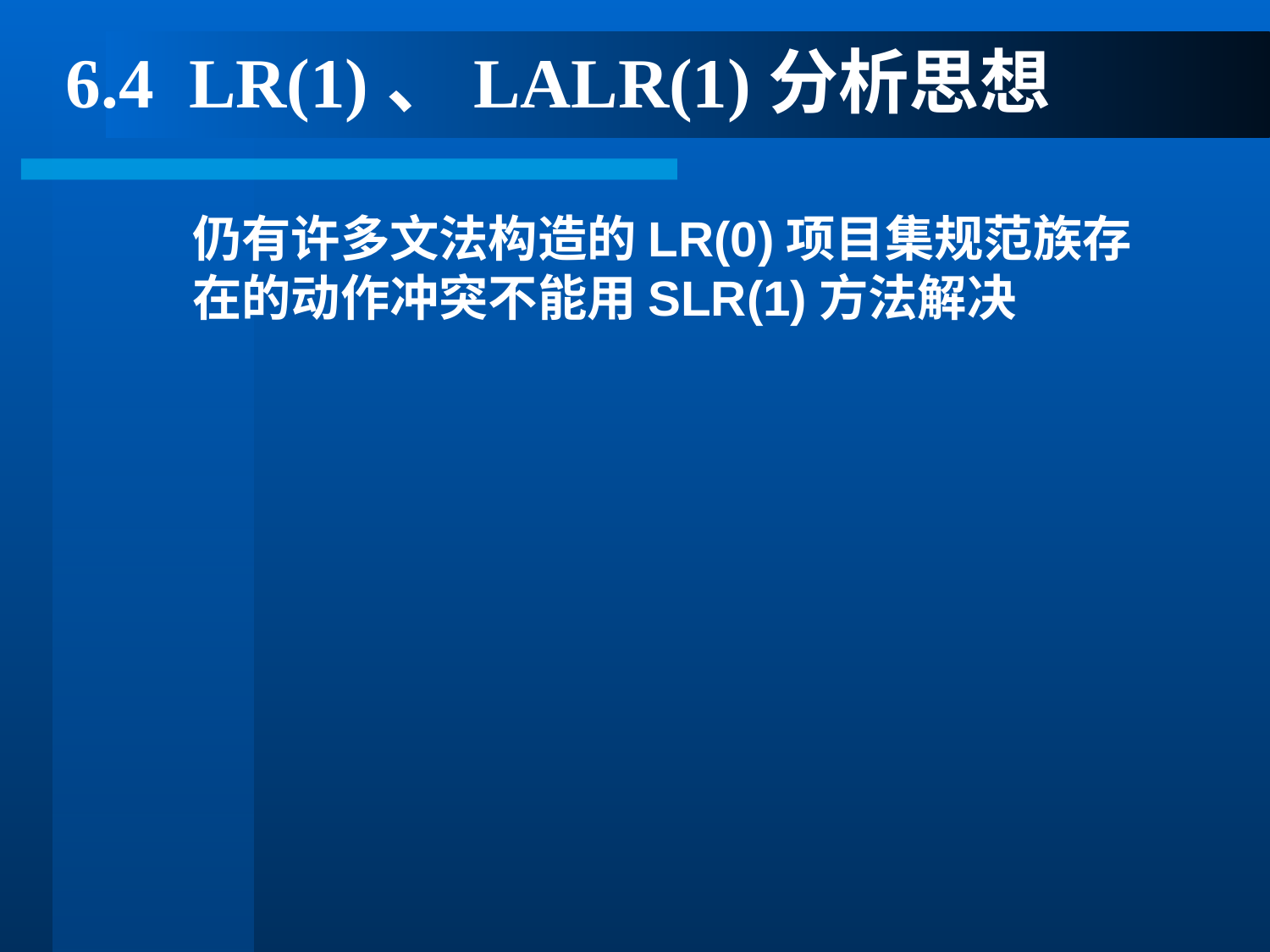

# 6.4  LR(1)、LALR(1)分析思想
	仍有许多文法构造的LR(0)项目集规范族存在的动作冲突不能用SLR(1)方法解决